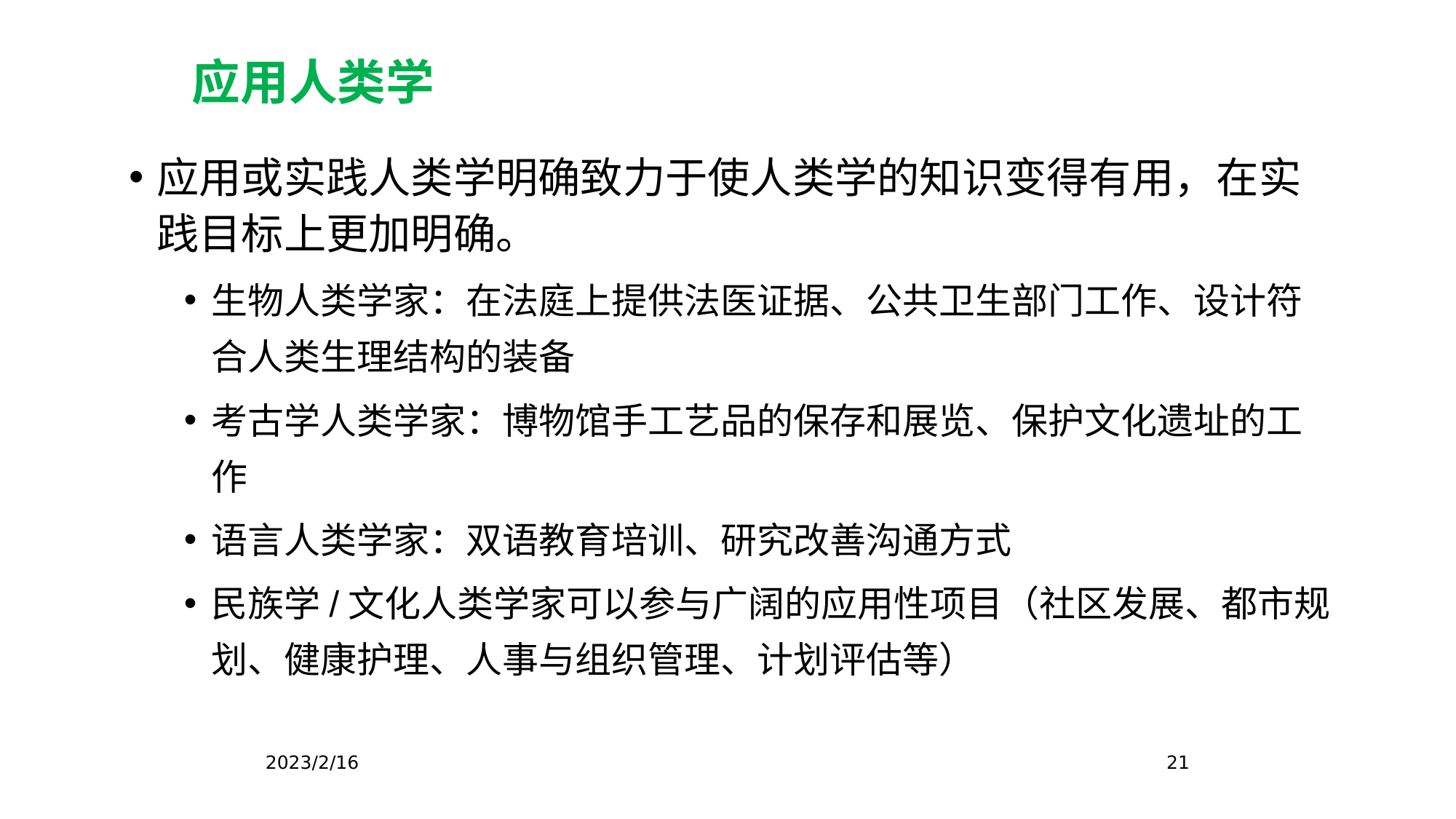

应用人类学
应用或实践人类学明确致力于使人类学的知识变得有用，在实践目标上更加明确。
生物人类学家：在法庭上提供法医证据、公共卫生部门工作、设计符合人类生理结构的装备
考古学人类学家：博物馆手工艺品的保存和展览、保护文化遗址的工作
语言人类学家：双语教育培训、研究改善沟通方式
民族学/文化人类学家可以参与广阔的应用性项目（社区发展、都市规划、健康护理、人事与组织管理、计划评估等）
2023/2/16
21